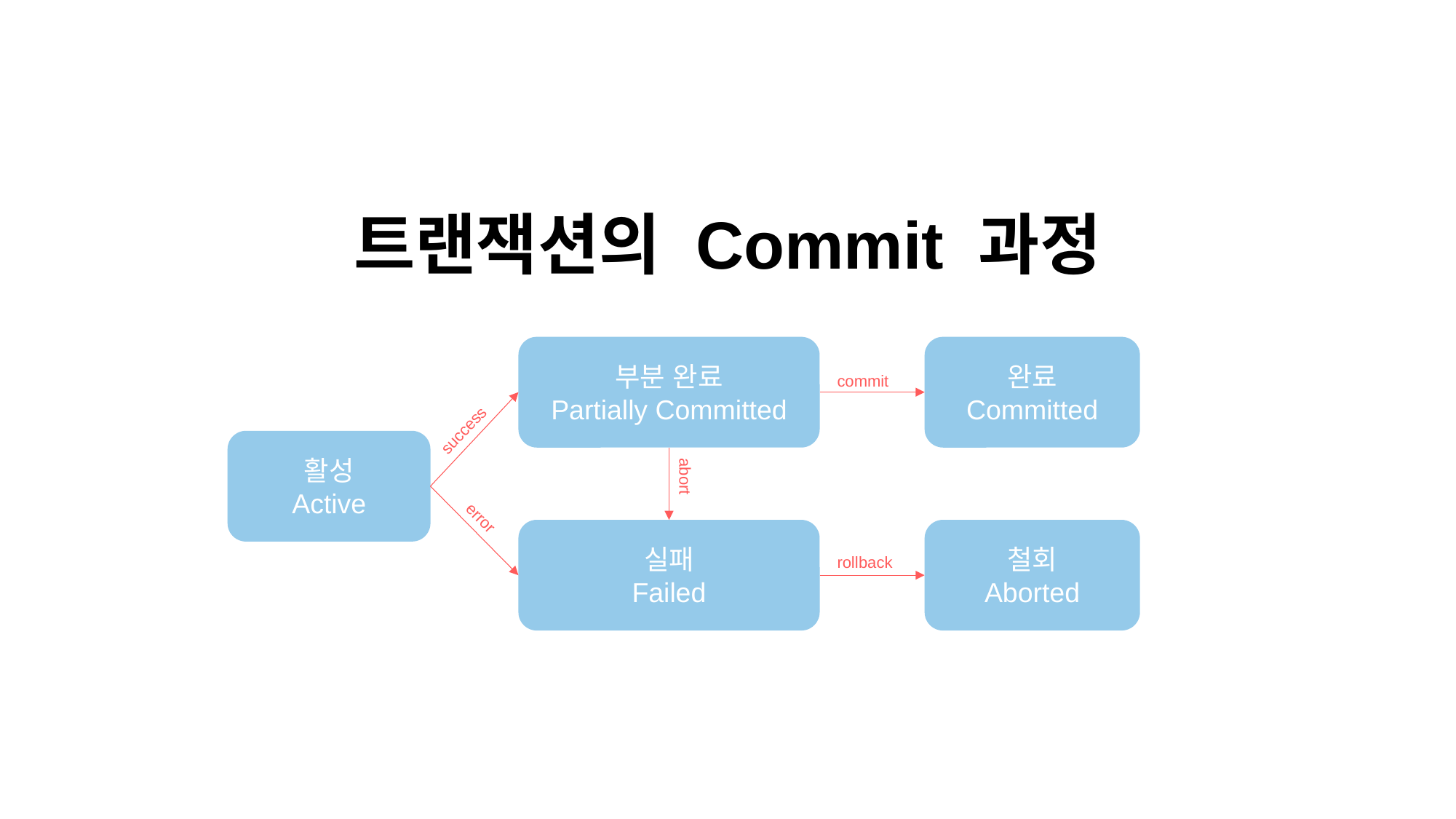

트랜잭션의 Commit 과정
부분 완료
Partially Committed
완료
Committed
commit
success
활성
Active
abort
실패
Failed
철회
Aborted
error
rollback